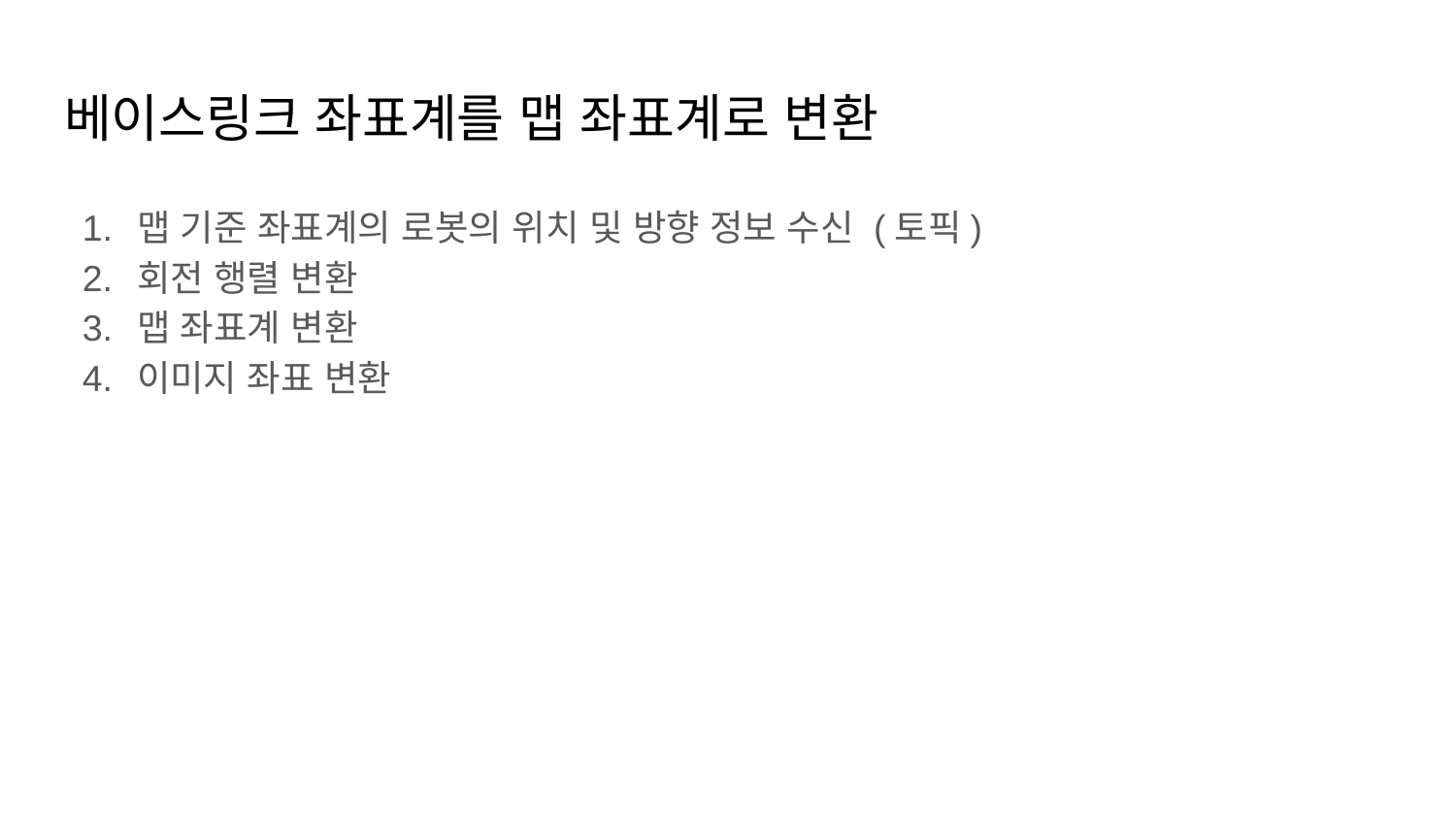

# 베이스링크 좌표계를 맵 좌표계로 변환
맵 기준 좌표계의 로봇의 위치 및 방향 정보 수신 (토픽)
회전 행렬 변환
맵 좌표계 변환
이미지 좌표 변환